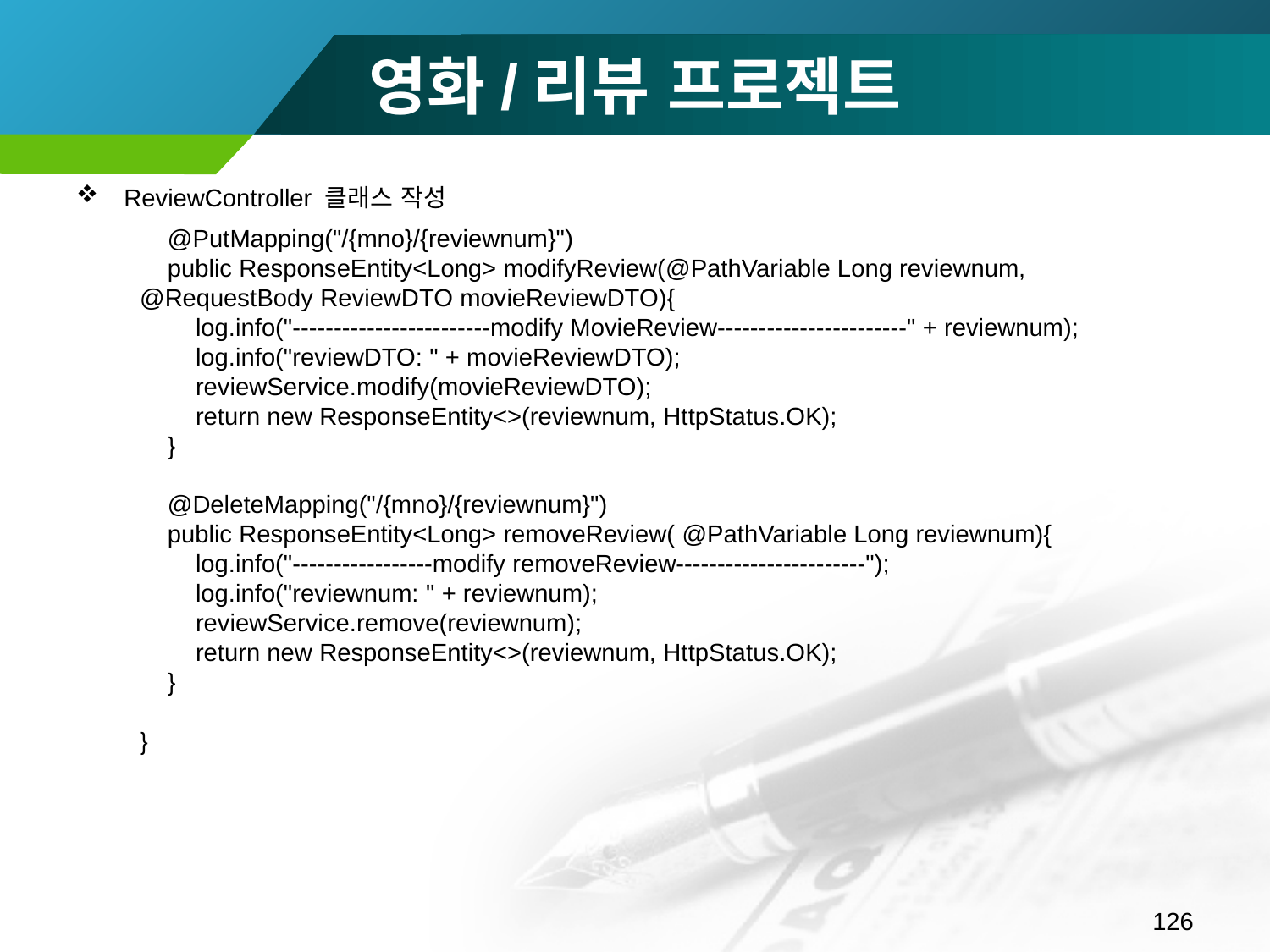

# 영화/리뷰 프로젝트
ReviewController 클래스 작성
    @PutMapping("/{mno}/{reviewnum}")
    public ResponseEntity<Long> modifyReview(@PathVariable Long reviewnum, @RequestBody ReviewDTO movieReviewDTO){
        log.info("------------------------modify MovieReview-----------------------" + reviewnum);
        log.info("reviewDTO: " + movieReviewDTO);
        reviewService.modify(movieReviewDTO);
        return new ResponseEntity<>(reviewnum, HttpStatus.OK);
    }

    @DeleteMapping("/{mno}/{reviewnum}")
    public ResponseEntity<Long> removeReview( @PathVariable Long reviewnum){
        log.info("-----------------modify removeReview-----------------------");
        log.info("reviewnum: " + reviewnum);
        reviewService.remove(reviewnum);
        return new ResponseEntity<>(reviewnum, HttpStatus.OK);
    }

}
126